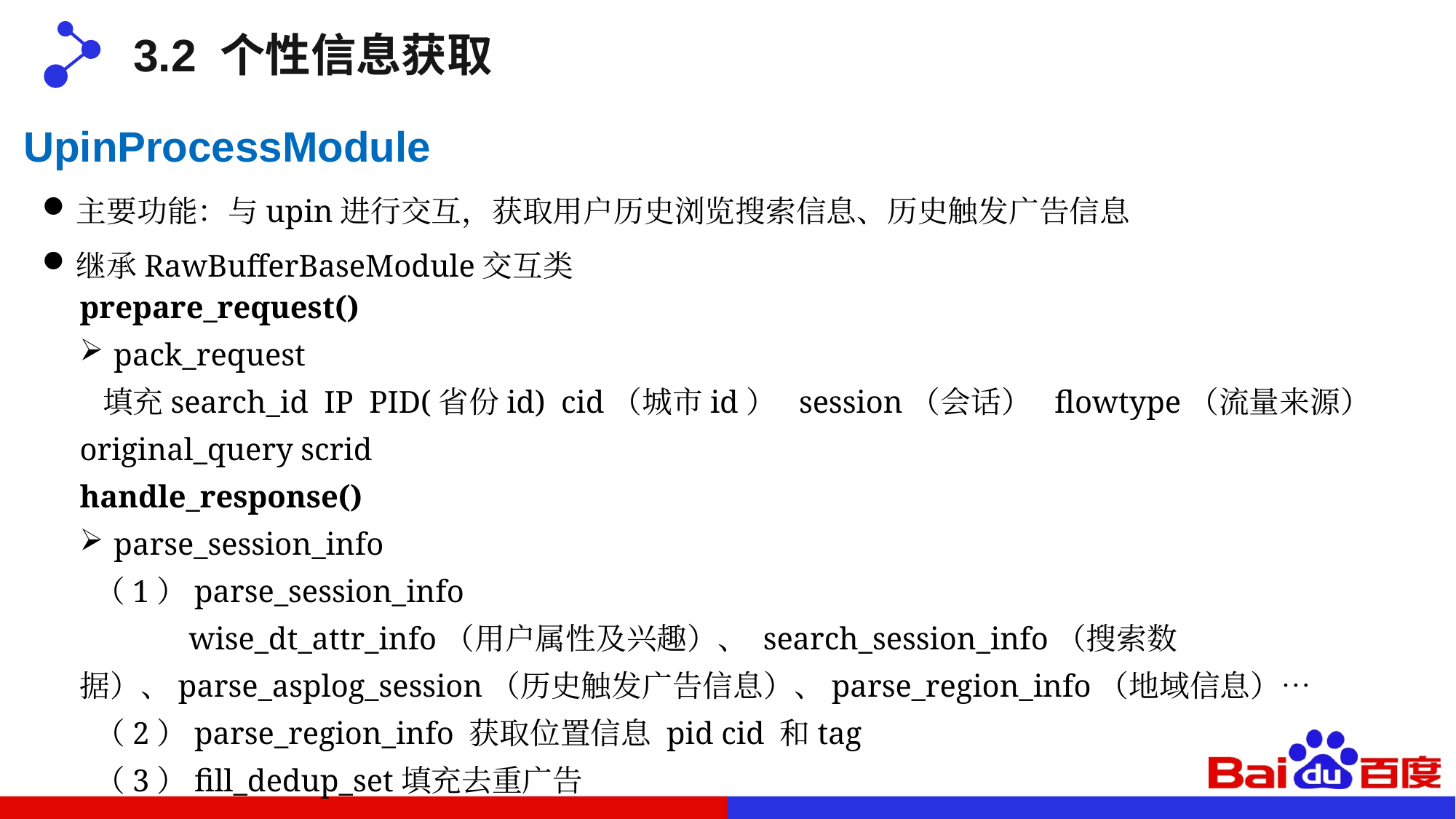

3.2 个性信息获取
UpinProcessModule
主要功能：与upin进行交互，获取用户历史浏览搜索信息、历史触发广告信息
继承RawBufferBaseModule交互类
prepare_request()
pack_request
  填充search_id  IP  PID(省份id)  cid（城市id）  session（会话）  flowtype（流量来源） original_query scrid
handle_response()
parse_session_info
 （1）parse_session_info
	wise_dt_attr_info（用户属性及兴趣）、 search_session_info（搜索数据）、parse_asplog_session（历史触发广告信息）、parse_region_info（地域信息）…
 （2）parse_region_info 获取位置信息 pid cid 和tag
 （3）fill_dedup_set填充去重广告